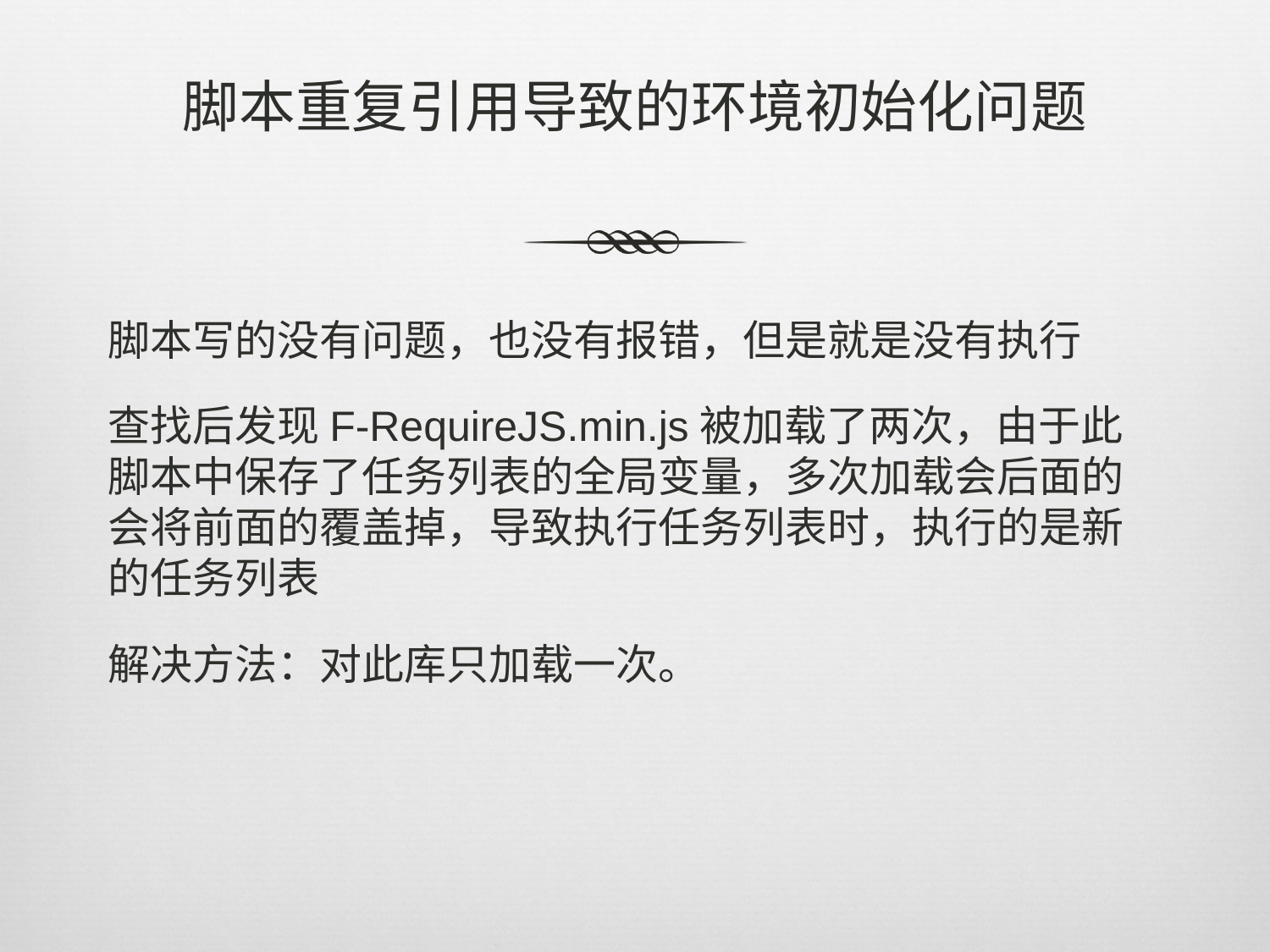

# 脚本重复引用导致的环境初始化问题
脚本写的没有问题，也没有报错，但是就是没有执行
查找后发现F-RequireJS.min.js被加载了两次，由于此脚本中保存了任务列表的全局变量，多次加载会后面的会将前面的覆盖掉，导致执行任务列表时，执行的是新的任务列表
解决方法：对此库只加载一次。